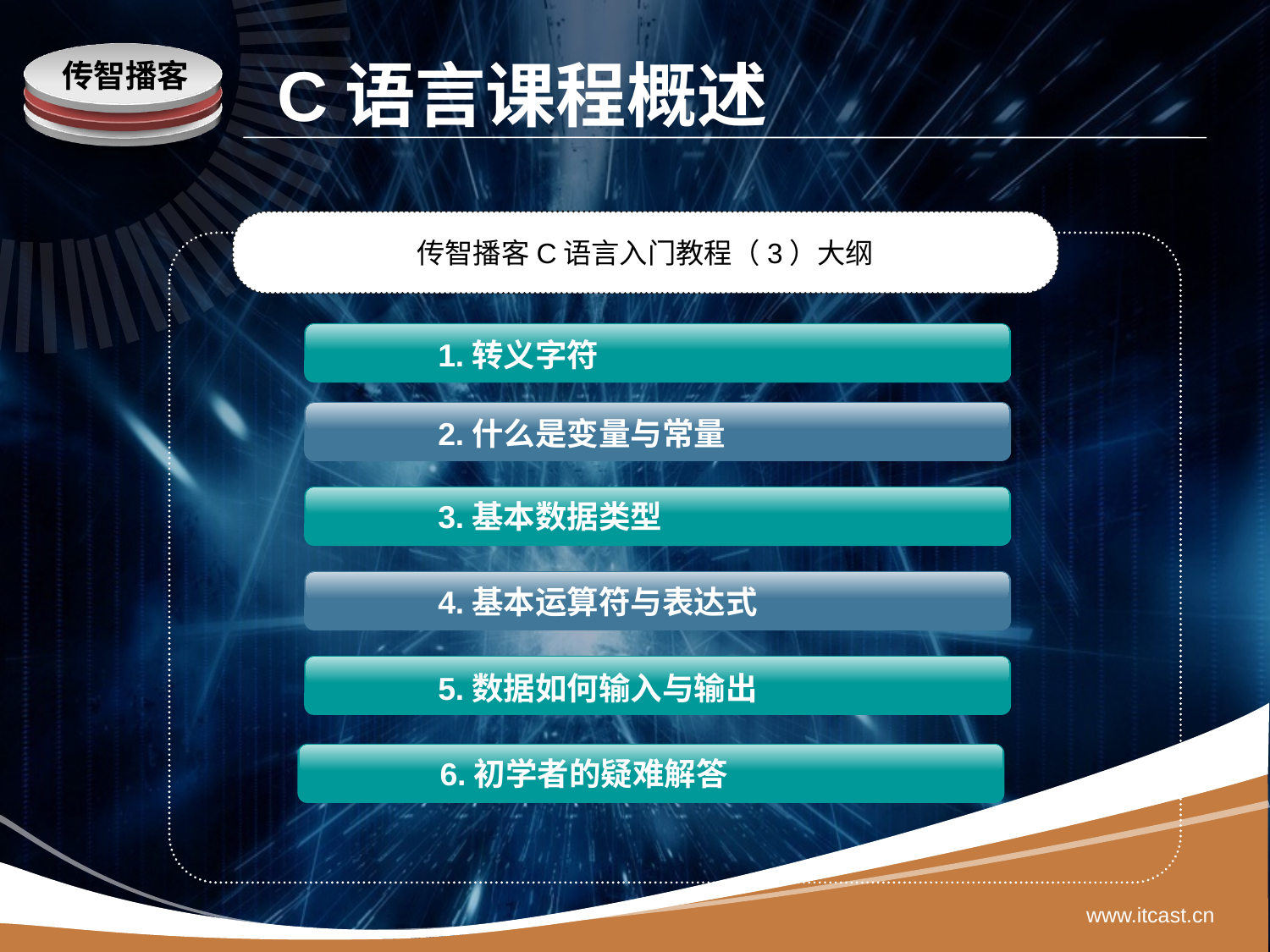

# C语言课程概述
传智播客C语言入门教程（3）大纲

 1.转义字符

 2.什么是变量与常量

 3.基本数据类型

 4.基本运算符与表达式

 5.数据如何输入与输出

6.初学者的疑难解答
www.itcast.cn